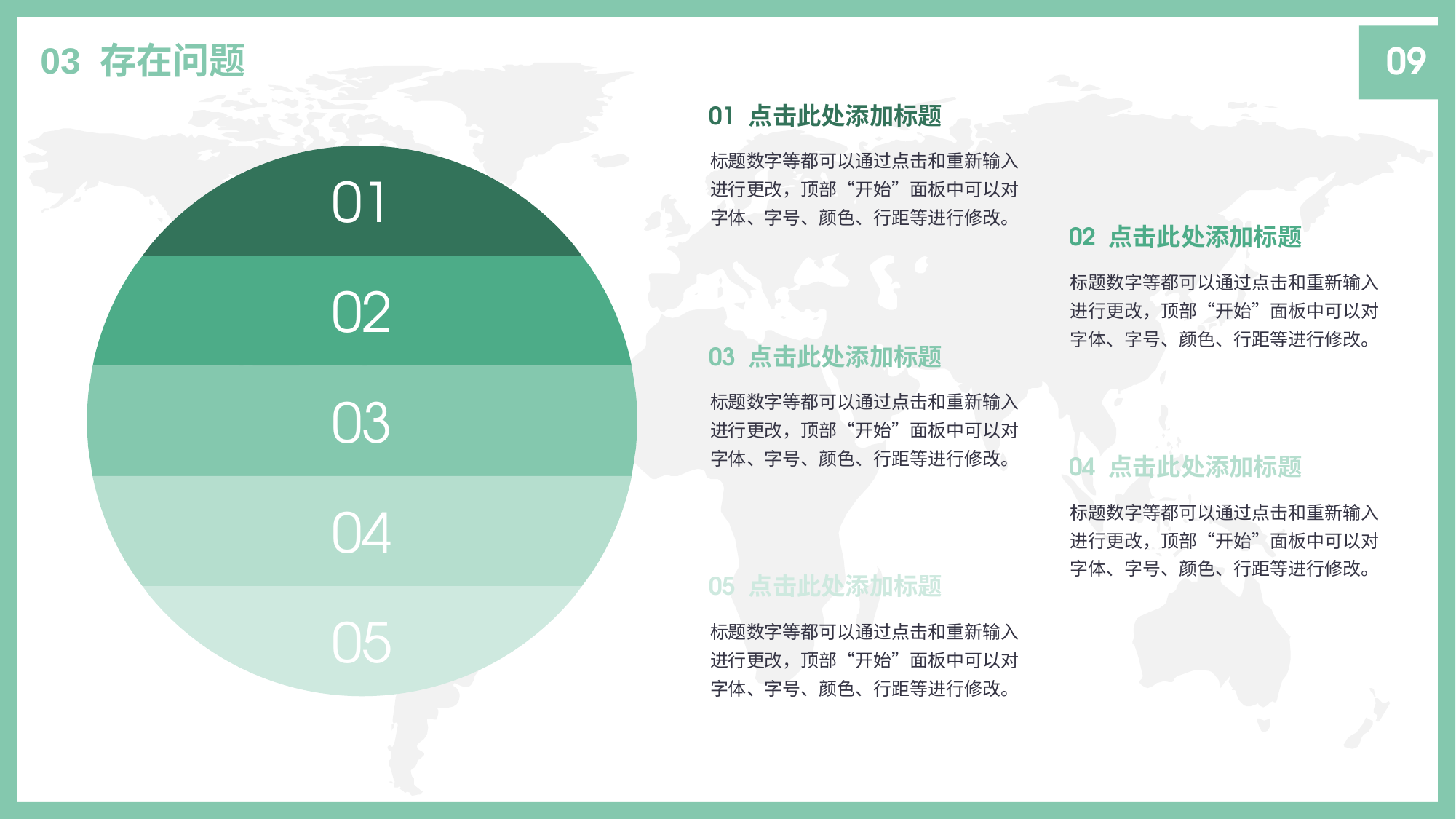

09
03 存在问题
01 点击此处添加标题
标题数字等都可以通过点击和重新输入进行更改，顶部“开始”面板中可以对字体、字号、颜色、行距等进行修改。
01
02 点击此处添加标题
标题数字等都可以通过点击和重新输入进行更改，顶部“开始”面板中可以对字体、字号、颜色、行距等进行修改。
02
03 点击此处添加标题
标题数字等都可以通过点击和重新输入进行更改，顶部“开始”面板中可以对字体、字号、颜色、行距等进行修改。
03
04 点击此处添加标题
标题数字等都可以通过点击和重新输入进行更改，顶部“开始”面板中可以对字体、字号、颜色、行距等进行修改。
04
05 点击此处添加标题
标题数字等都可以通过点击和重新输入进行更改，顶部“开始”面板中可以对字体、字号、颜色、行距等进行修改。
05